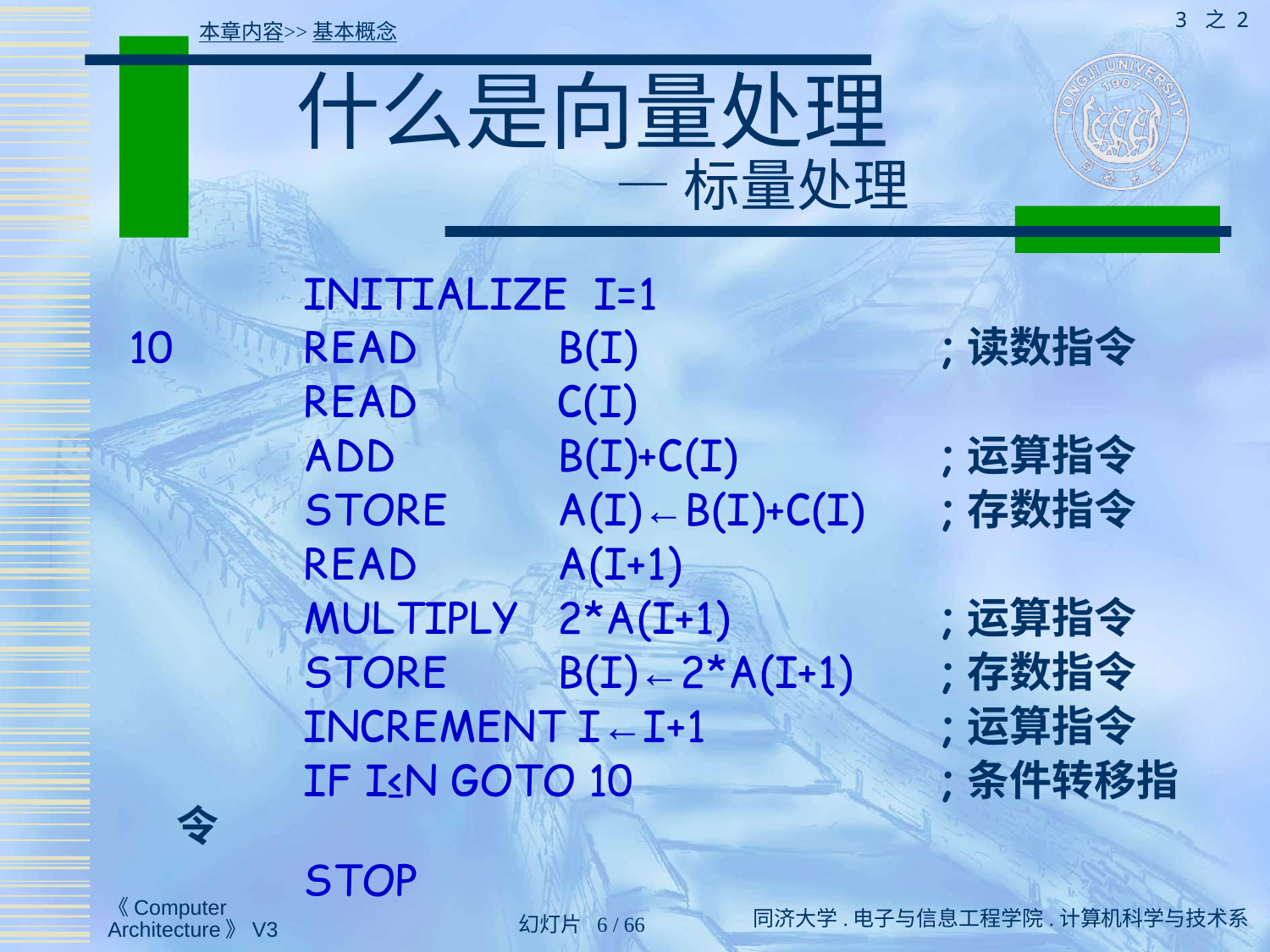

3 之 2
本章内容>>基本概念
# 什么是向量处理 — 标量处理
		INITIALIZE  I=1
10		READ		B(I)			;读数指令
		READ		C(I)
		ADD 		B(I)+C(I)		;运算指令
		STORE	A(I)←B(I)+C(I)	;存数指令
		READ		A(I+1)
		MULTIPLY	2*A(I+1) 		;运算指令
		STORE	B(I)←2*A(I+1)	;存数指令
		INCREMENT I←I+1 		;运算指令
		IF I≤N GOTO 10			;条件转移指令
		STOP